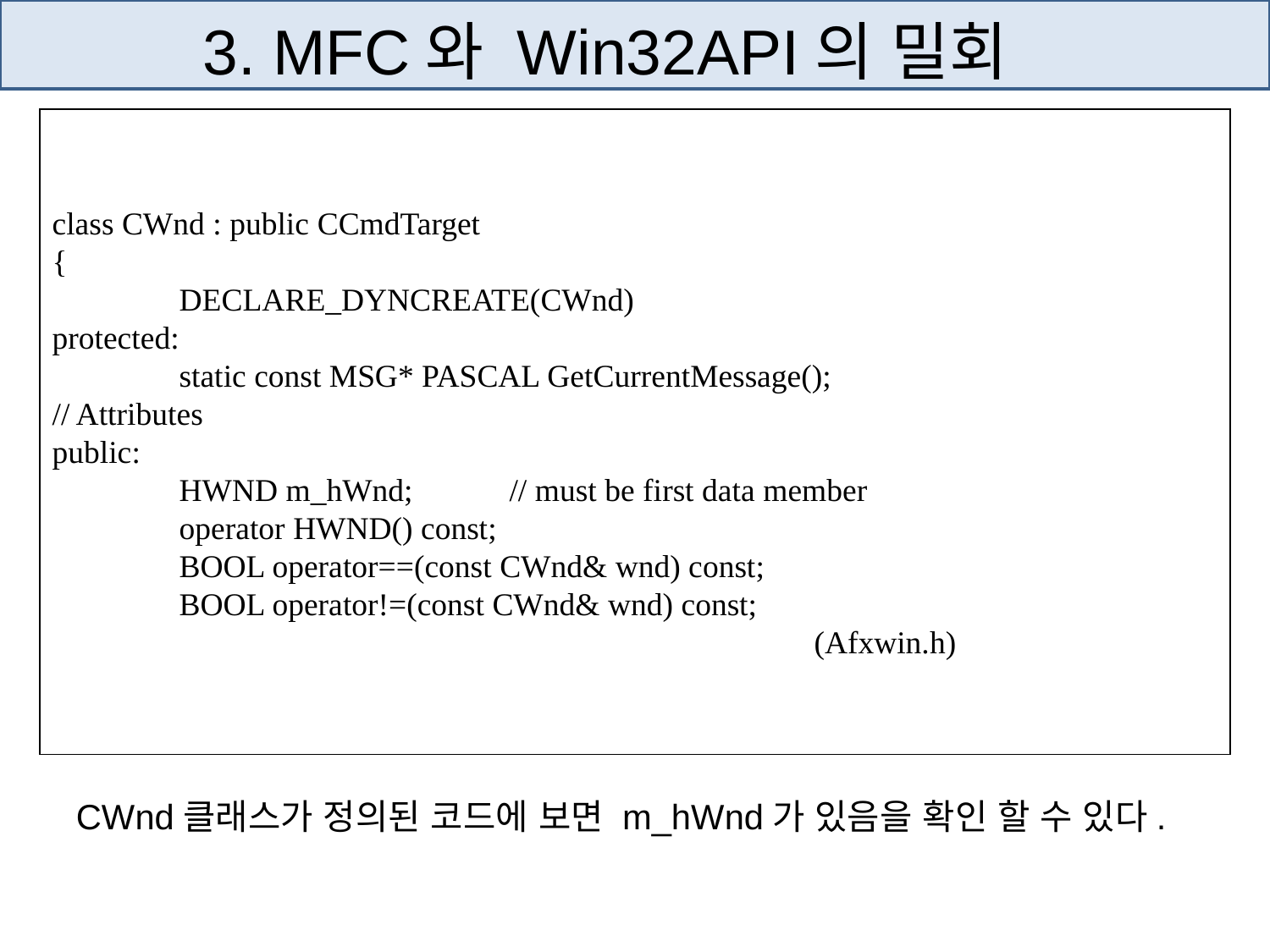

# 3. MFC와 Win32API의 밀회
class CWnd : public CCmdTarget
{
	DECLARE_DYNCREATE(CWnd)
protected:
	static const MSG* PASCAL GetCurrentMessage();
// Attributes
public:
	HWND m_hWnd;            // must be first data member
	operator HWND() const;
	BOOL operator==(const CWnd& wnd) const;
	BOOL operator!=(const CWnd& wnd) const;
						(Afxwin.h)
CWnd클래스가 정의된 코드에 보면 m_hWnd가 있음을 확인 할 수 있다.